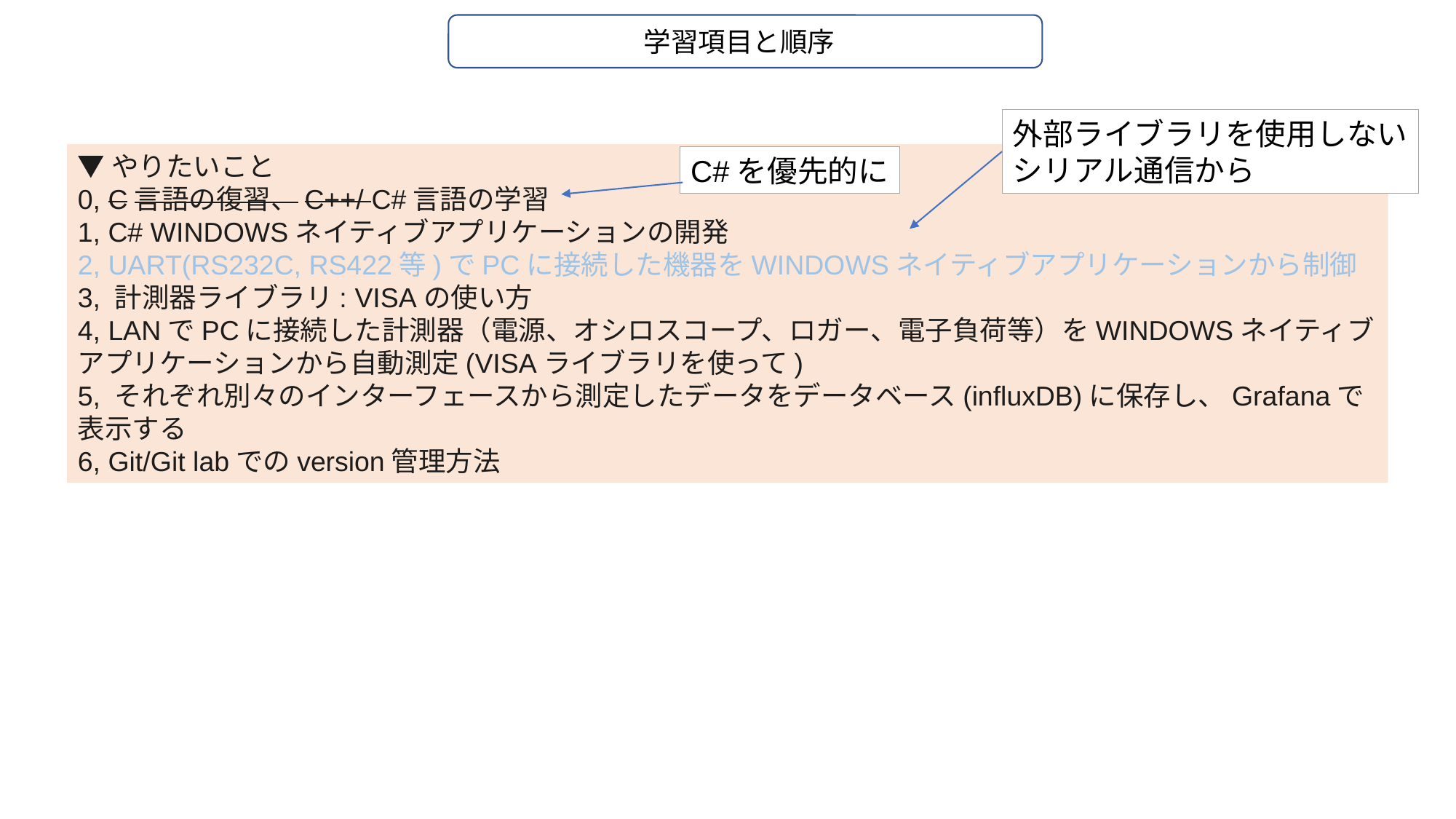

学習項目と順序
外部ライブラリを使用しない
シリアル通信から
▼やりたいこと
0, C言語の復習、C++/ C#言語の学習
1, C# WINDOWSネイティブアプリケーションの開発
2, UART(RS232C, RS422等)でPCに接続した機器をWINDOWSネイティブアプリケーションから制御
3, 計測器ライブラリ: VISAの使い方
4, LANでPCに接続した計測器（電源、オシロスコープ、ロガー、電子負荷等）をWINDOWSネイティブアプリケーションから自動測定(VISAライブラリを使って)
5, それぞれ別々のインターフェースから測定したデータをデータベース(influxDB)に保存し、Grafanaで表示する
6, Git/Git labでのversion管理方法
C#を優先的に